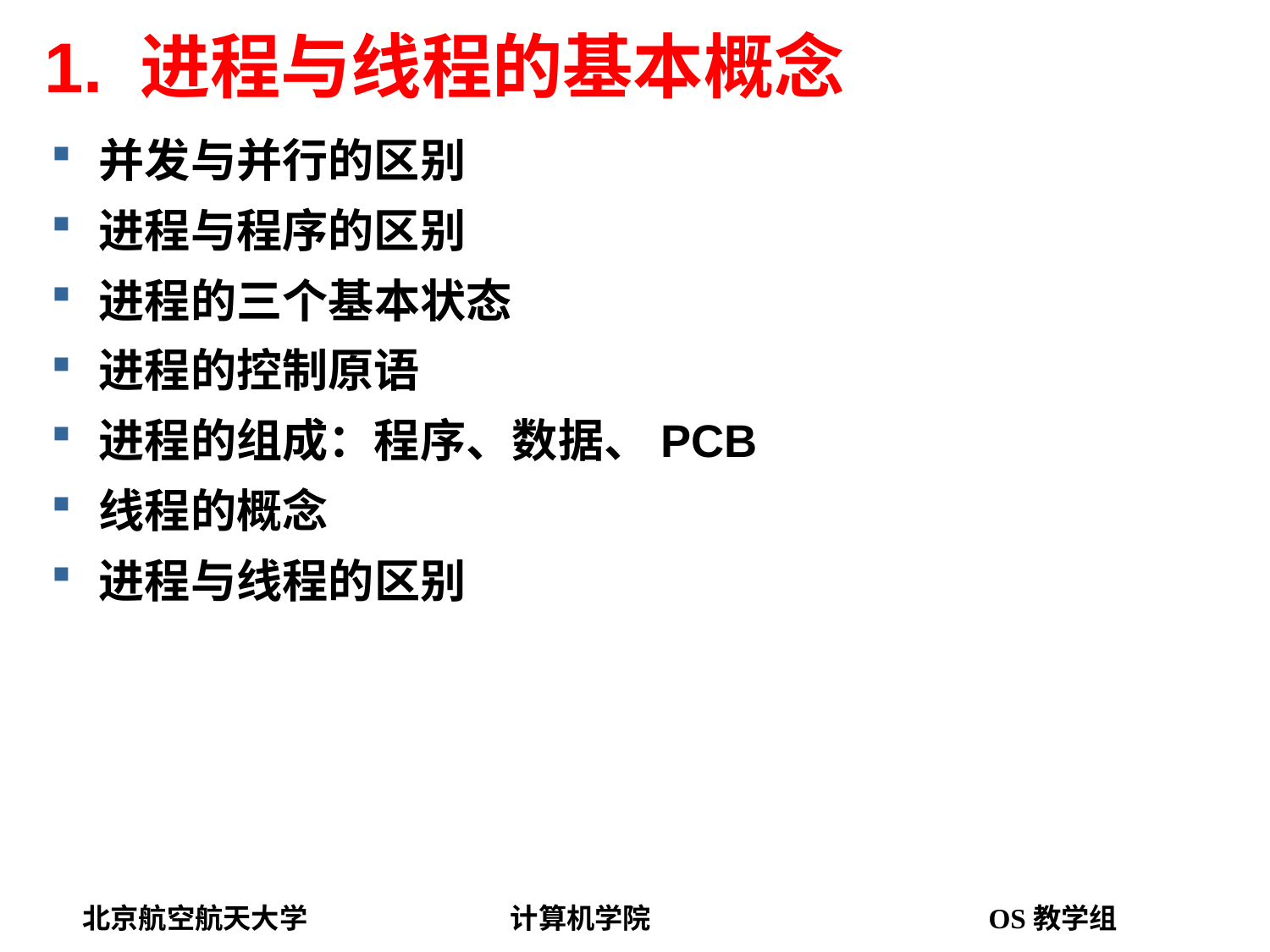

# 1. 进程与线程的基本概念
并发与并行的区别
进程与程序的区别
进程的三个基本状态
进程的控制原语
进程的组成：程序、数据、PCB
线程的概念
进程与线程的区别